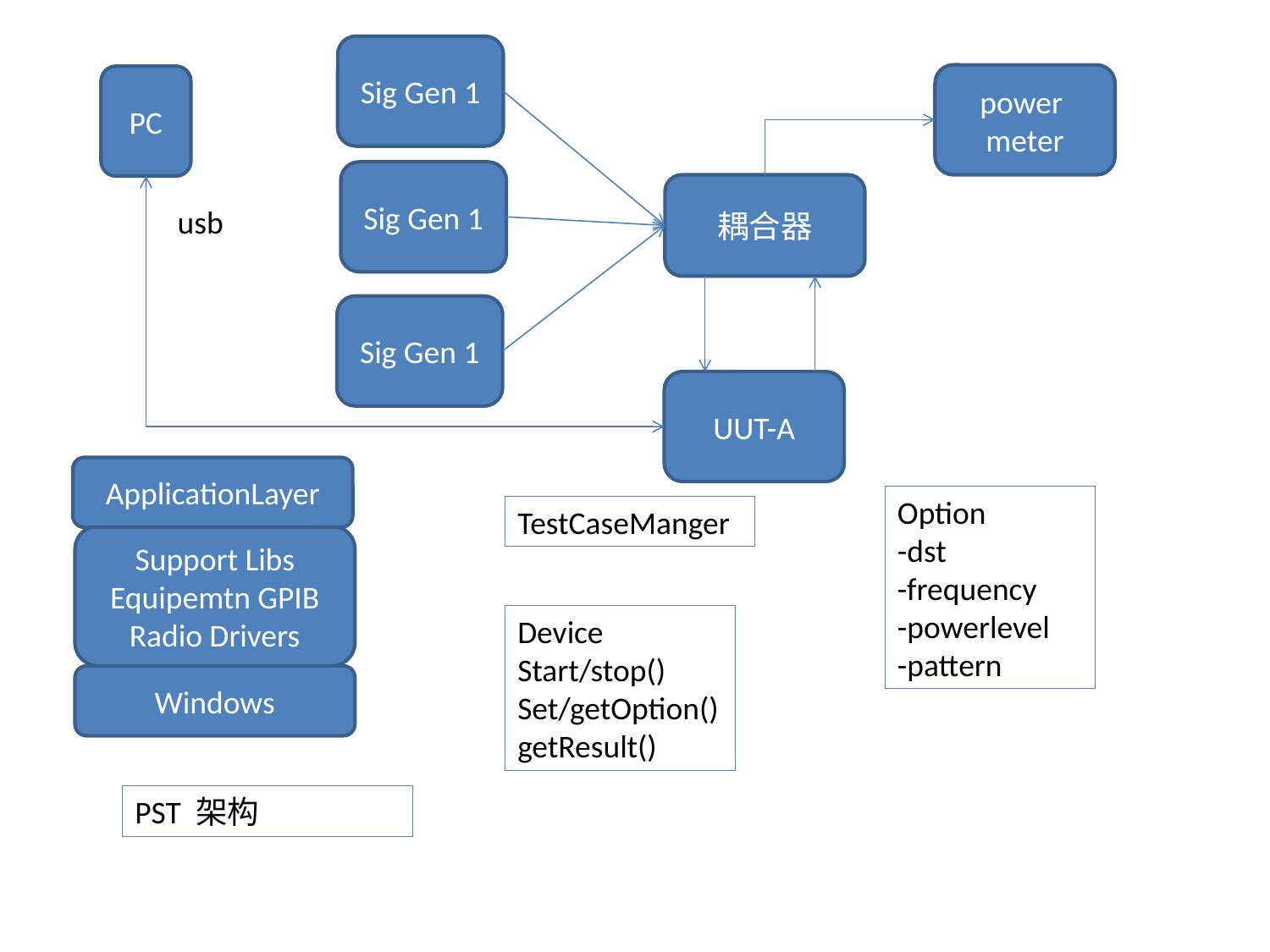

Sig Gen 1
power
meter
PC
Sig Gen 1
耦合器
usb
Sig Gen 1
UUT-A
ApplicationLayer
Option
-dst
-frequency
-powerlevel
-pattern
TestCaseManger
Support Libs
Equipemtn GPIB
Radio Drivers
Device
Start/stop()
Set/getOption()
getResult()
Windows
PST 架构